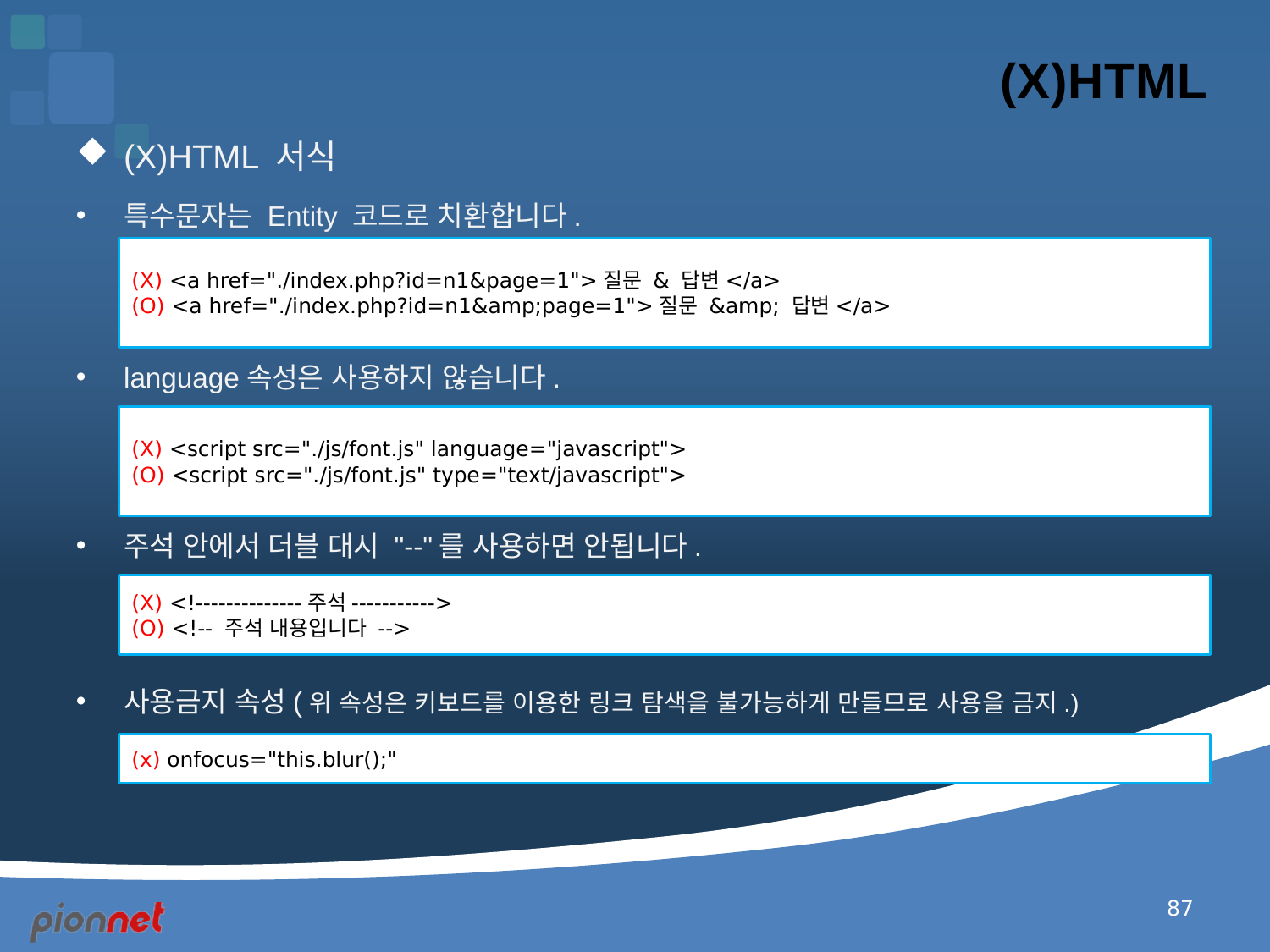

# (X)HTML
(X)HTML 서식
특수문자는 Entity 코드로 치환합니다.

language속성은 사용하지 않습니다.

주석 안에서 더블 대시 "--"를 사용하면 안됩니다.

사용금지 속성(위 속성은 키보드를 이용한 링크 탐색을 불가능하게 만들므로 사용을 금지.)

(X) <a href="./index.php?id=n1&page=1">질문 & 답변</a>
(O) <a href="./index.php?id=n1&amp;page=1">질문 &amp; 답변</a>
(X) <script src="./js/font.js" language="javascript">
(O) <script src="./js/font.js" type="text/javascript">
(X) <!--------------주석----------->
(O) <!-- 주석 내용입니다 -->
(x) onfocus="this.blur();"
87